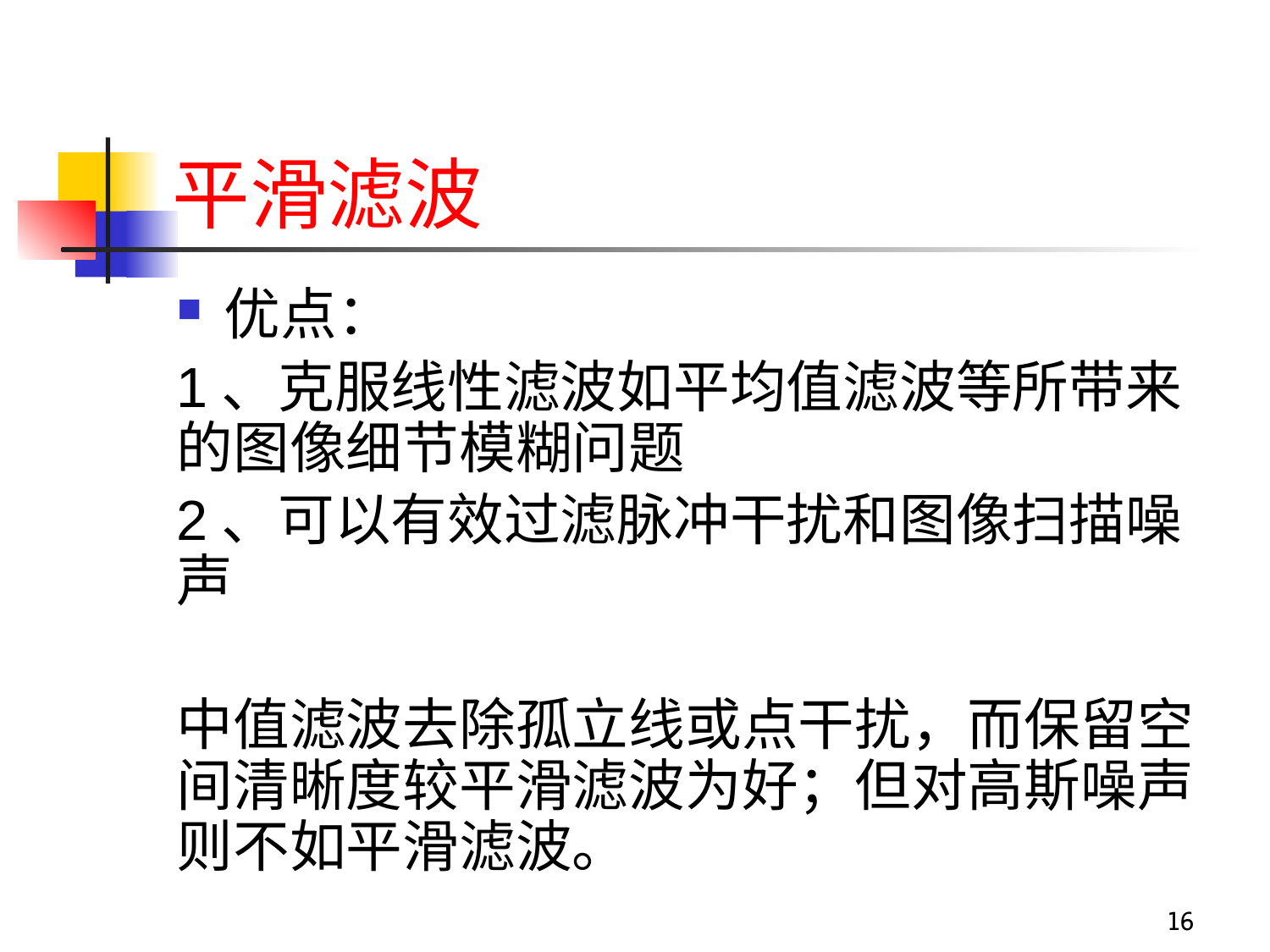

# 平滑滤波
优点：
1、克服线性滤波如平均值滤波等所带来的图像细节模糊问题
2、可以有效过滤脉冲干扰和图像扫描噪声

中值滤波去除孤立线或点干扰，而保留空间清晰度较平滑滤波为好；但对高斯噪声则不如平滑滤波。

16